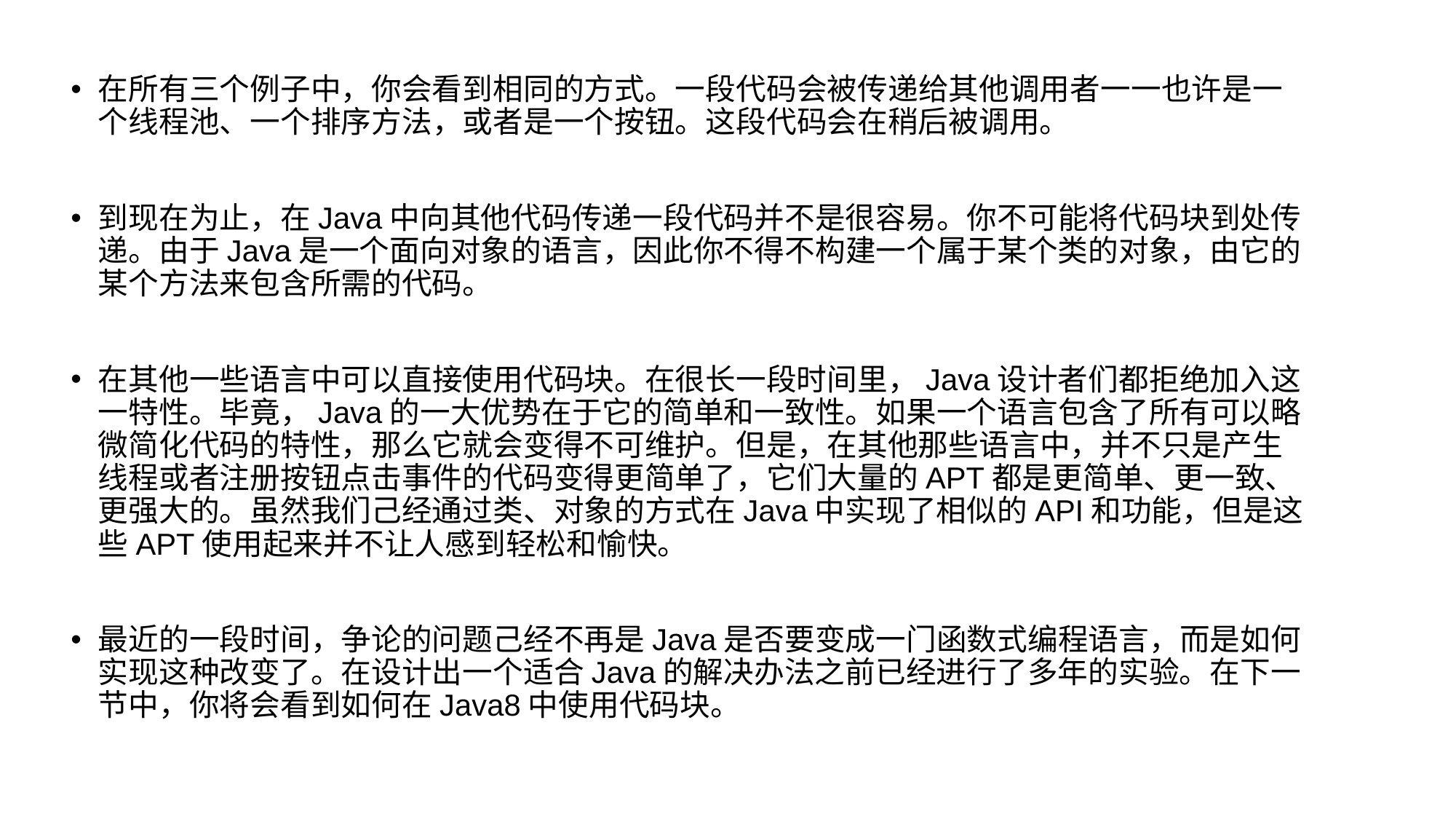

在所有三个例子中，你会看到相同的方式。一段代码会被传递给其他调用者一一也许是一个线程池、一个排序方法，或者是一个按钮。这段代码会在稍后被调用。

到现在为止，在Java中向其他代码传递一段代码并不是很容易。你不可能将代码块到处传递。由于Java是一个面向对象的语言，因此你不得不构建一个属于某个类的对象，由它的某个方法来包含所需的代码。

在其他一些语言中可以直接使用代码块。在很长一段时间里，Java设计者们都拒绝加入这一特性。毕竟，Java的一大优势在于它的简单和一致性。如果一个语言包含了所有可以略微简化代码的特性，那么它就会变得不可维护。但是，在其他那些语言中，并不只是产生线程或者注册按钮点击事件的代码变得更简单了，它们大量的APT都是更简单、更一致、更强大的。虽然我们己经通过类、对象的方式在Java中实现了相似的API和功能，但是这些APT使用起来并不让人感到轻松和愉快。

最近的一段时间，争论的问题己经不再是Java是否要变成一门函数式编程语言，而是如何实现这种改变了。在设计出一个适合Java的解决办法之前已经进行了多年的实验。在下一节中，你将会看到如何在Java8中使用代码块。